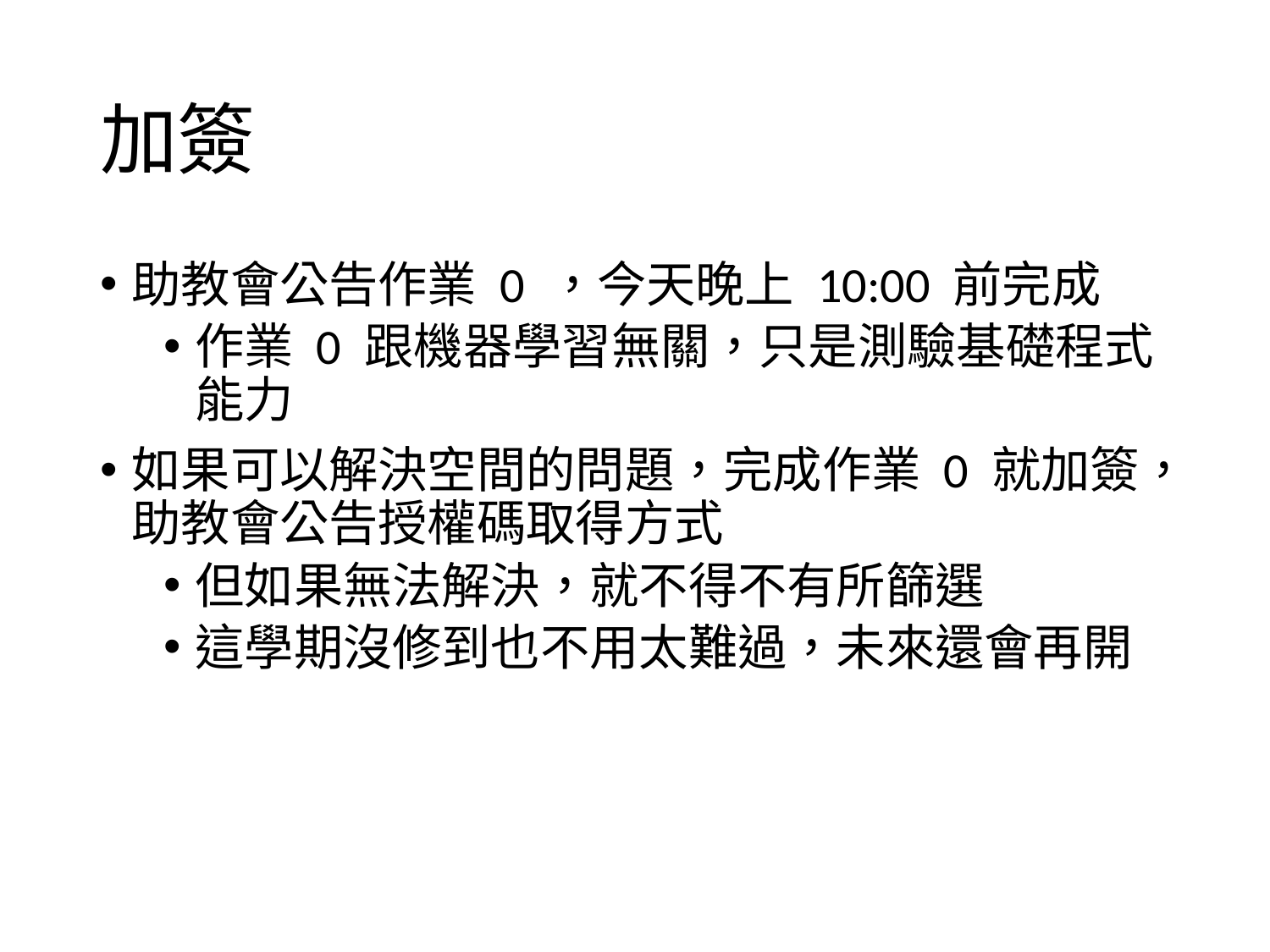

# 加簽
助教會公告作業 0 ，今天晚上 10:00 前完成
作業 0 跟機器學習無關，只是測驗基礎程式能力
如果可以解決空間的問題，完成作業 0 就加簽，助教會公告授權碼取得方式
但如果無法解決，就不得不有所篩選
這學期沒修到也不用太難過，未來還會再開